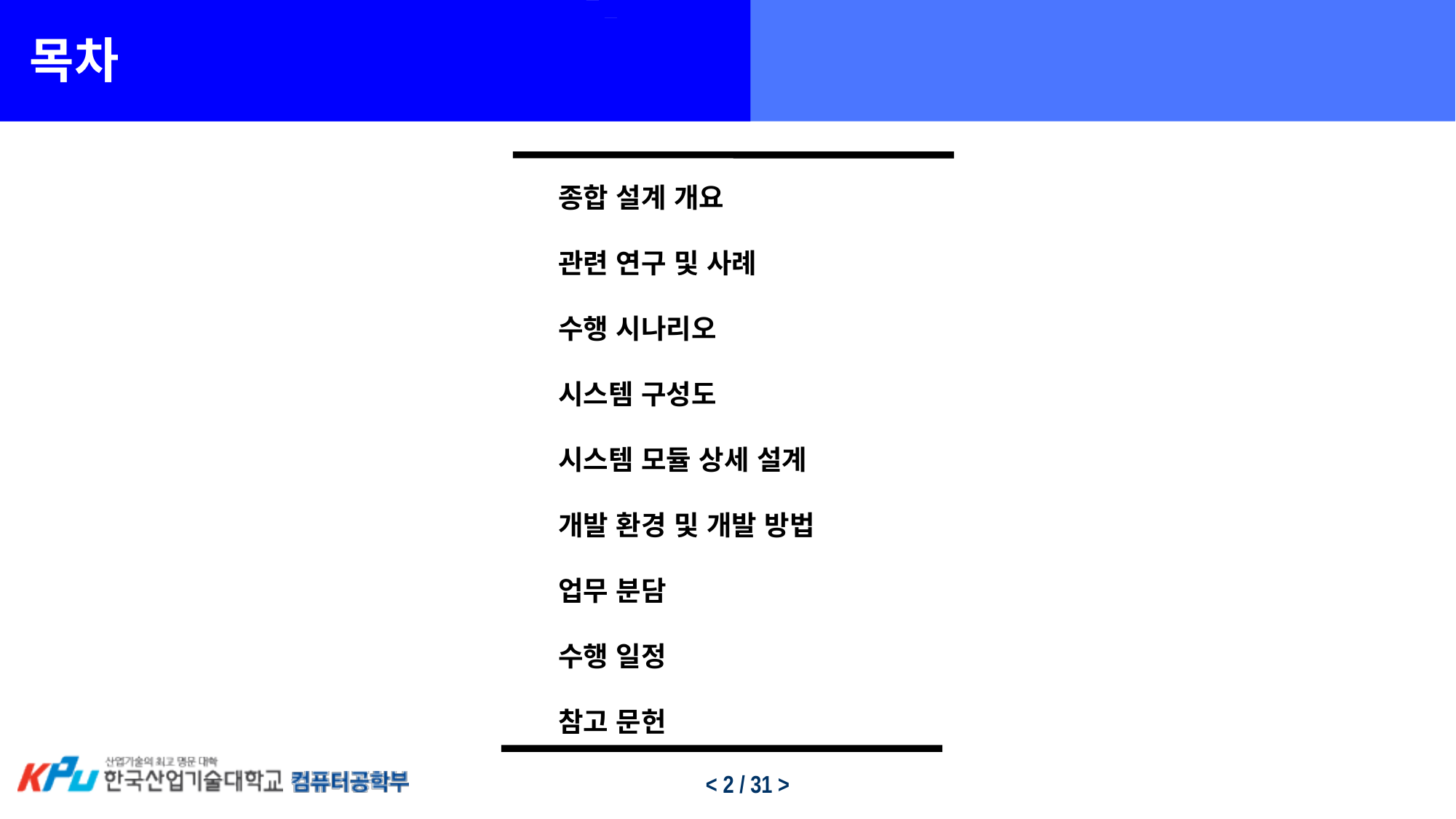

목차

종합 설계 개요

관련 연구 및 사례

수행 시나리오

시스템 구성도

시스템 모듈 상세 설계

개발 환경 및 개발 방법

업무 분담

수행 일정

참고 문헌